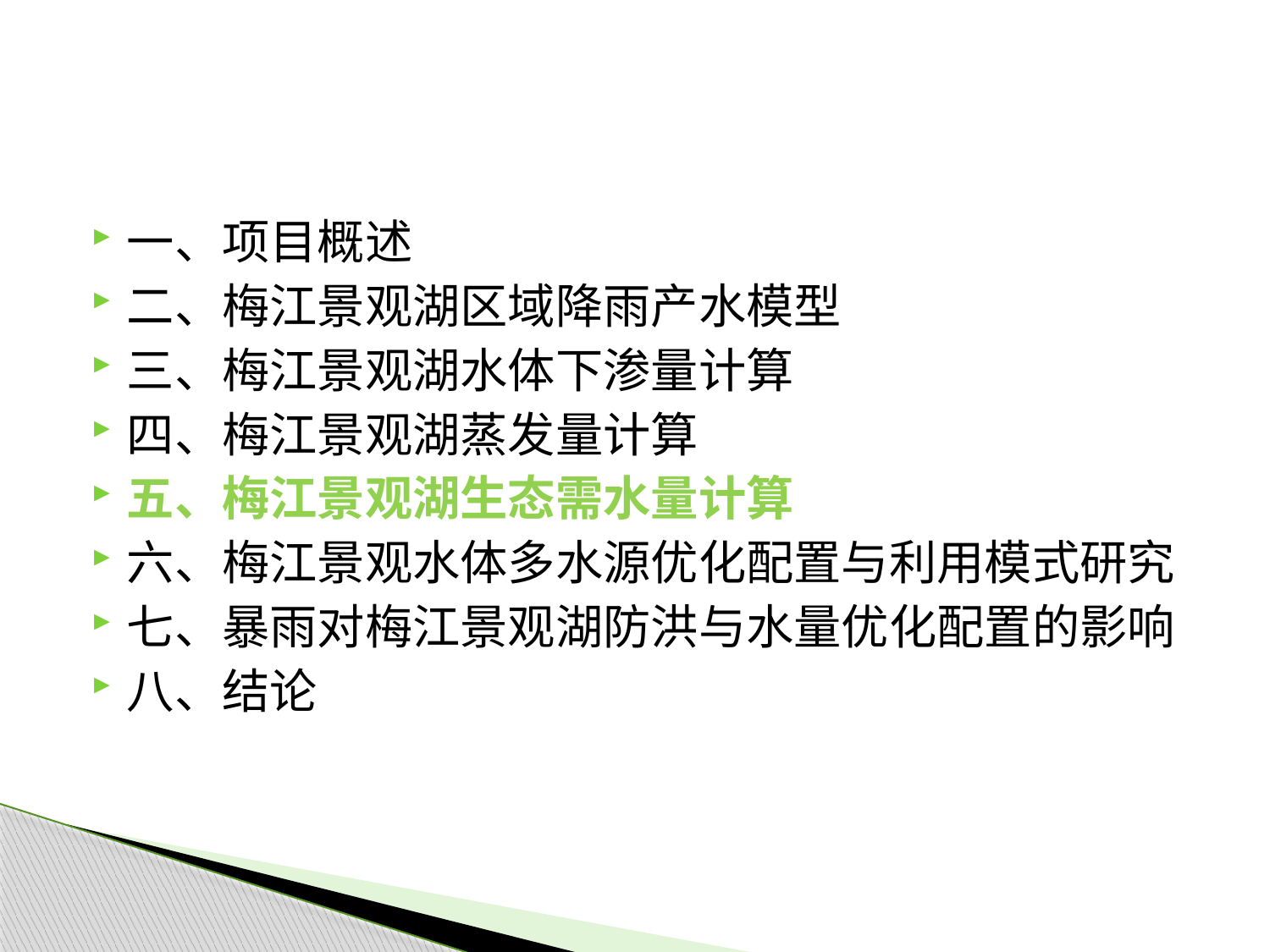

一、项目概述
二、梅江景观湖区域降雨产水模型
三、梅江景观湖水体下渗量计算
四、梅江景观湖蒸发量计算
五、梅江景观湖生态需水量计算
六、梅江景观水体多水源优化配置与利用模式研究
七、暴雨对梅江景观湖防洪与水量优化配置的影响
八、结论